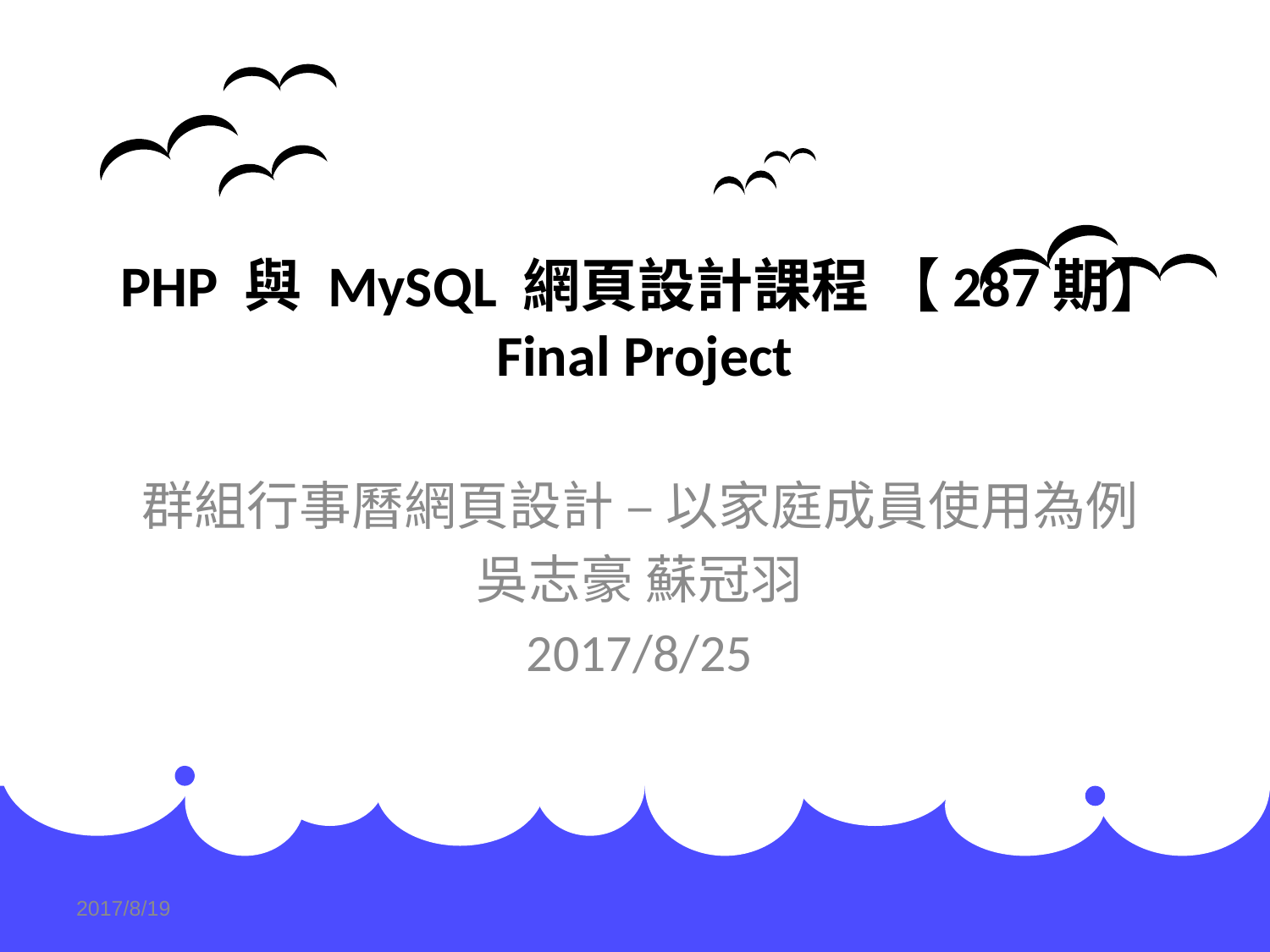

# PHP 與 MySQL 網頁設計課程 【287期】 Final Project
群組行事曆網頁設計 – 以家庭成員使用為例
吳志豪 蘇冠羽
2017/8/25
2017/8/19